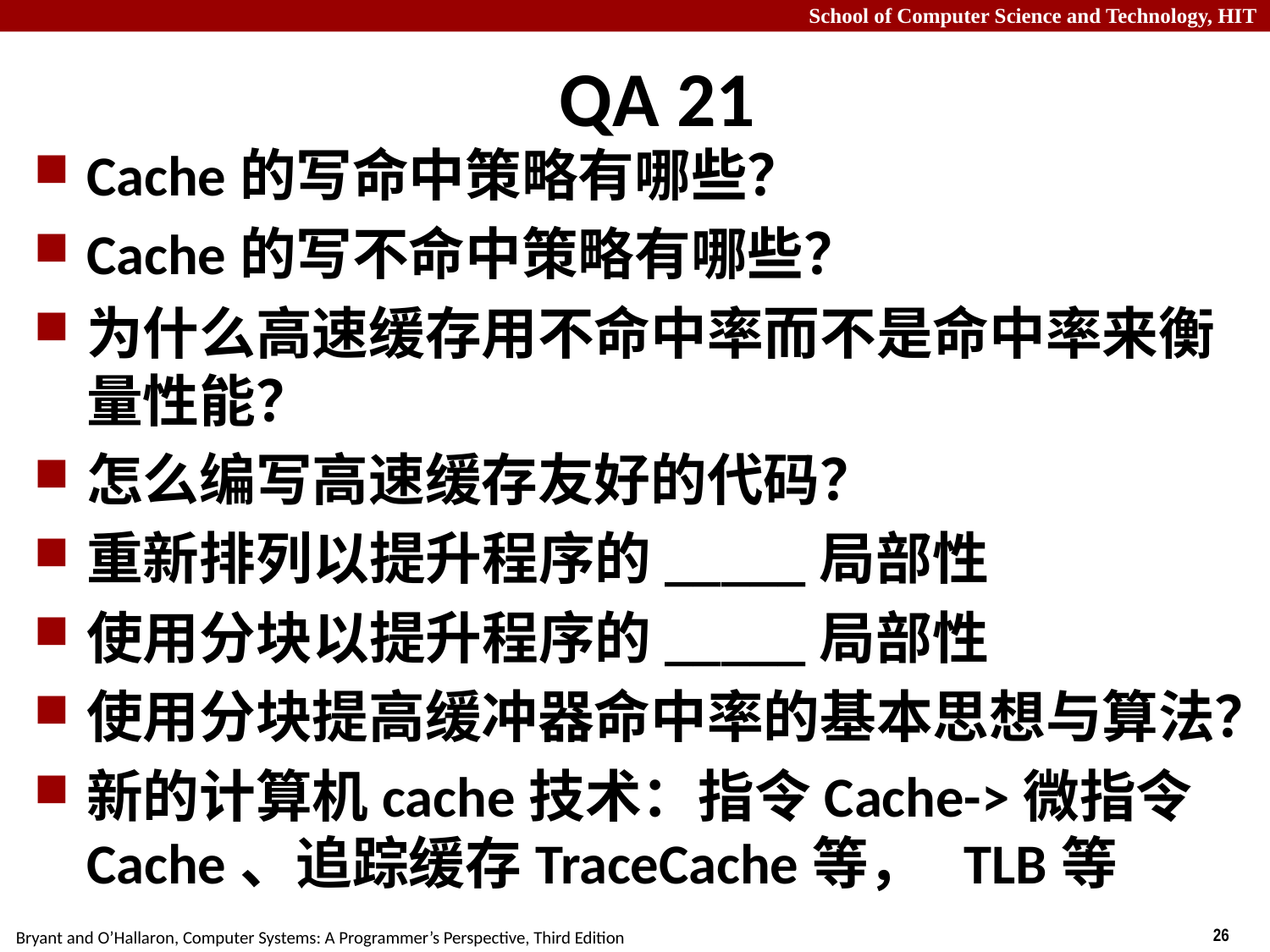

# QA 21
Cache的写命中策略有哪些？
Cache的写不命中策略有哪些？
为什么高速缓存用不命中率而不是命中率来衡量性能？
怎么编写高速缓存友好的代码？
重新排列以提升程序的_____局部性
使用分块以提升程序的_____局部性
使用分块提高缓冲器命中率的基本思想与算法？
新的计算机cache技术：指令Cache->微指令Cache、追踪缓存TraceCache等，  TLB等